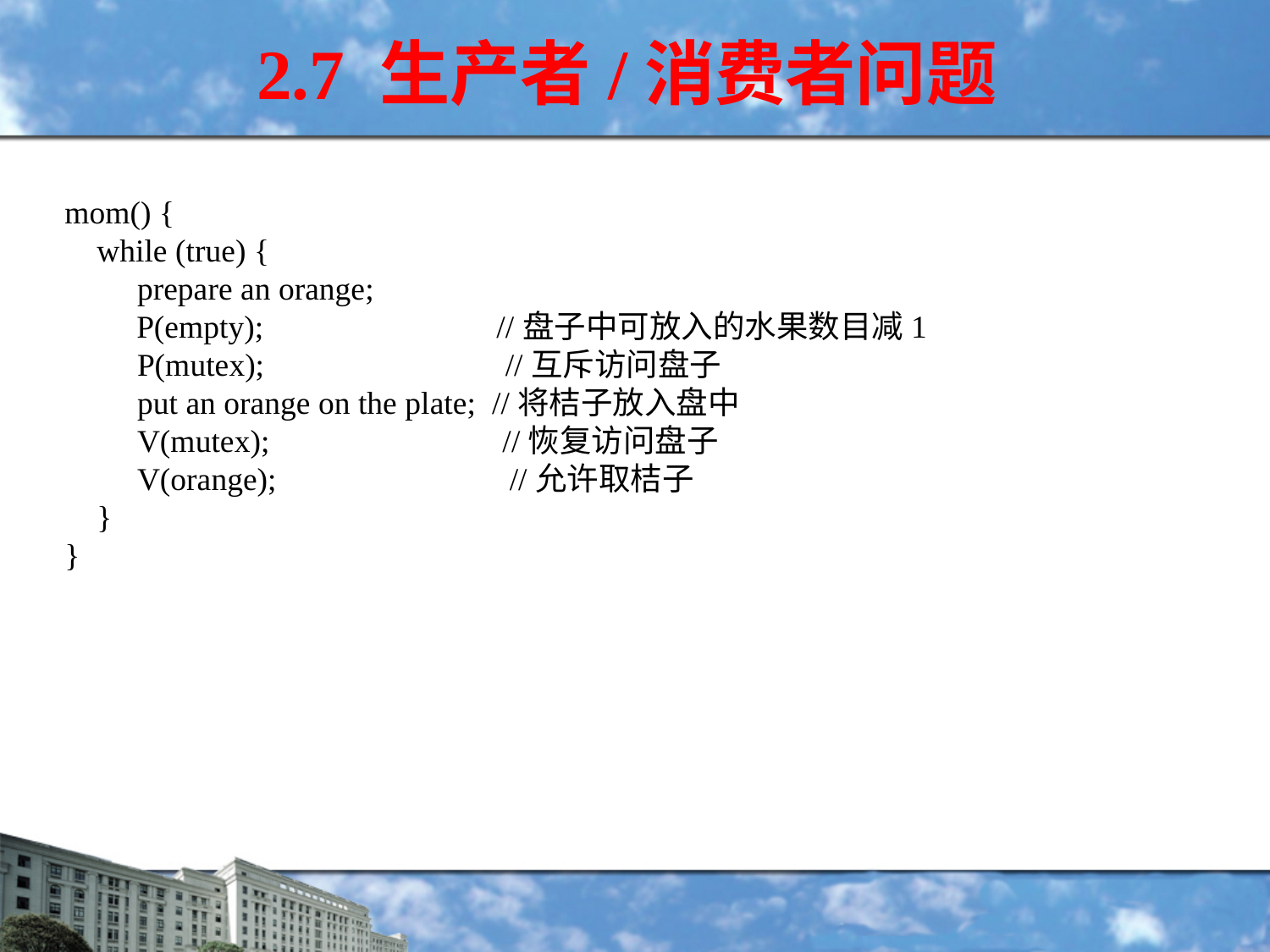

2.7 生产者/消费者问题

mom() {
    while (true) {
         prepare an orange;
	   P(empty);                             //盘子中可放入的水果数目减1
         P(mutex);                              //互斥访问盘子
         put an orange on the plate;  //将桔子放入盘中
         V(mutex);                             //恢复访问盘子
         V(orange);                             //允许取桔子
    }
}